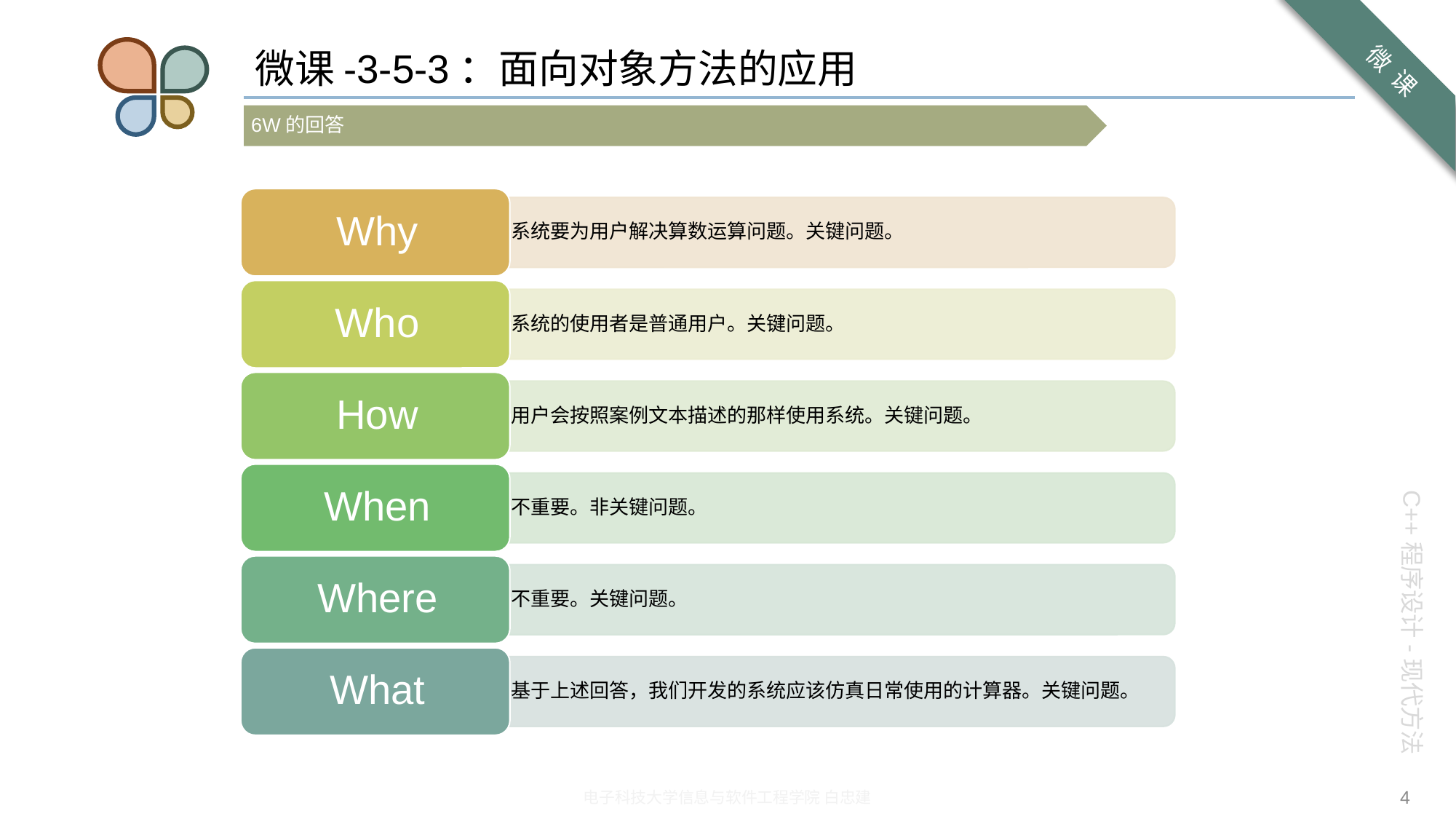

# 微课-3-5-3：面向对象方法的应用
6W的回答
系统要为用户解决算数运算问题。关键问题。
Why
系统的使用者是普通用户。关键问题。
Who
用户会按照案例文本描述的那样使用系统。关键问题。
How
不重要。非关键问题。
When
不重要。关键问题。
Where
基于上述回答，我们开发的系统应该仿真日常使用的计算器。关键问题。
What
4